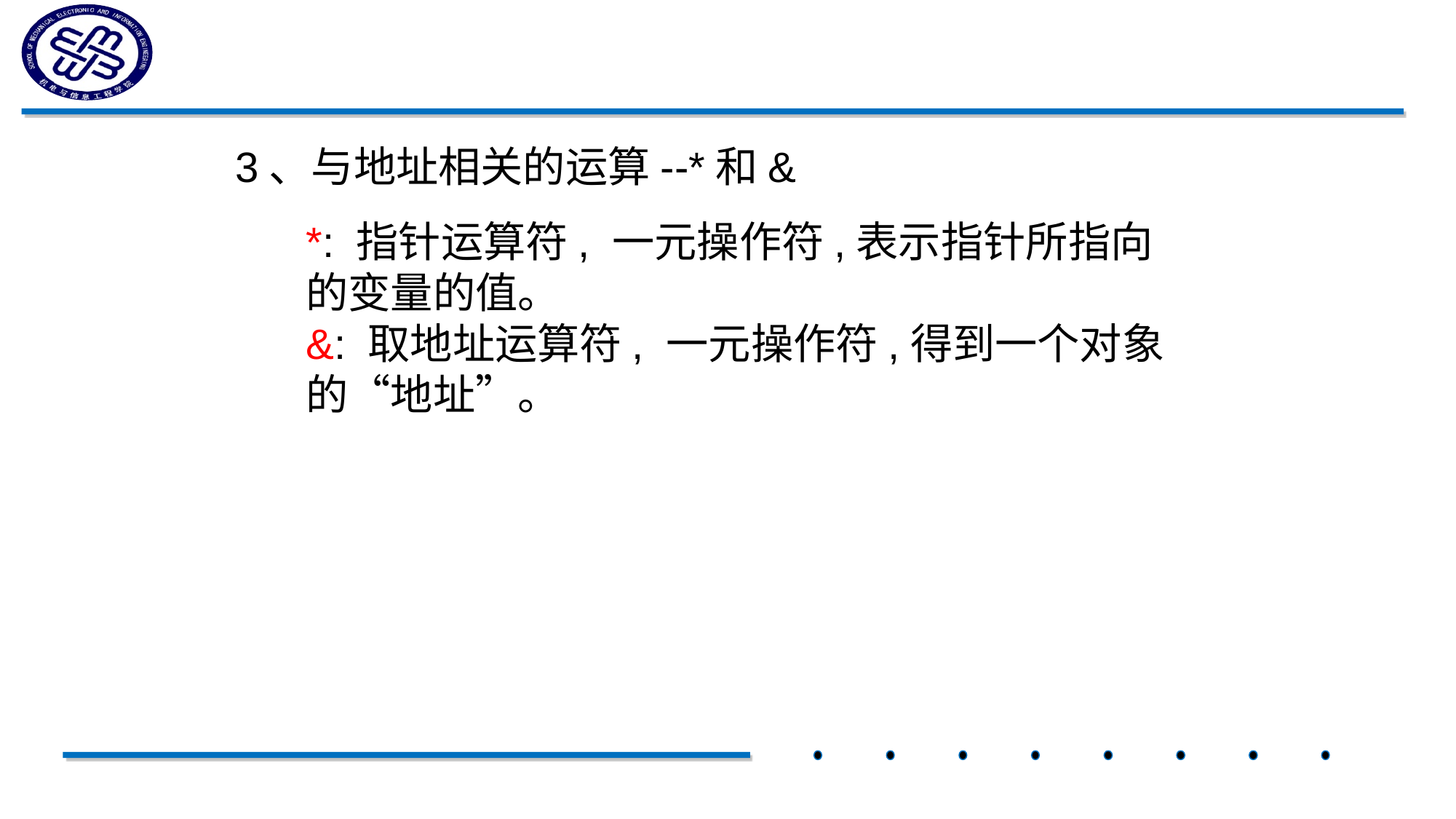

#
3、与地址相关的运算--*和&
*: 指针运算符, 一元操作符,表示指针所指向的变量的值。
&: 取地址运算符, 一元操作符,得到一个对象的“地址”。